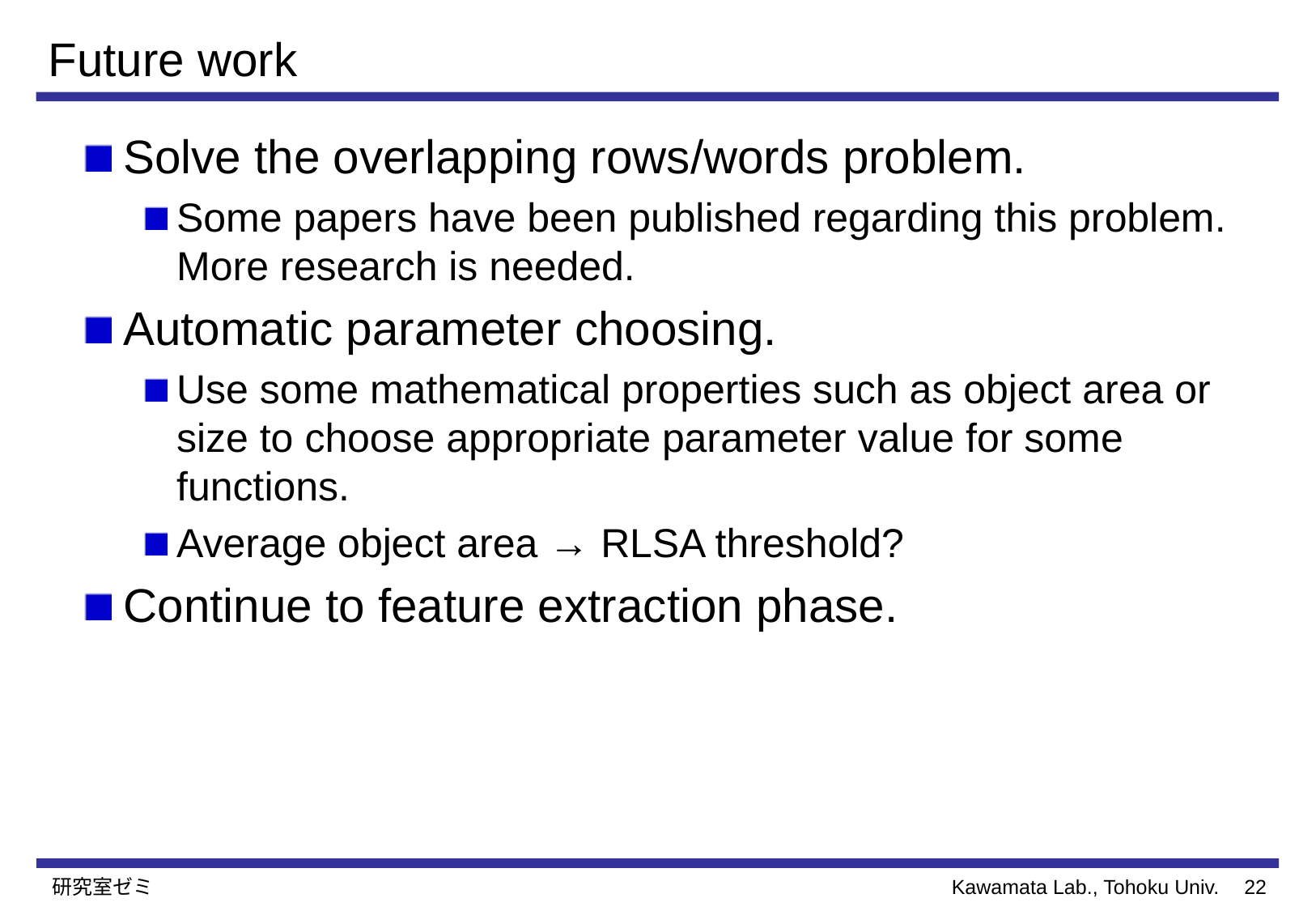

# Future work
Solve the overlapping rows/words problem.
Some papers have been published regarding this problem. More research is needed.
Automatic parameter choosing.
Use some mathematical properties such as object area or size to choose appropriate parameter value for some functions.
Average object area → RLSA threshold?
Continue to feature extraction phase.
研究室ゼミ
22